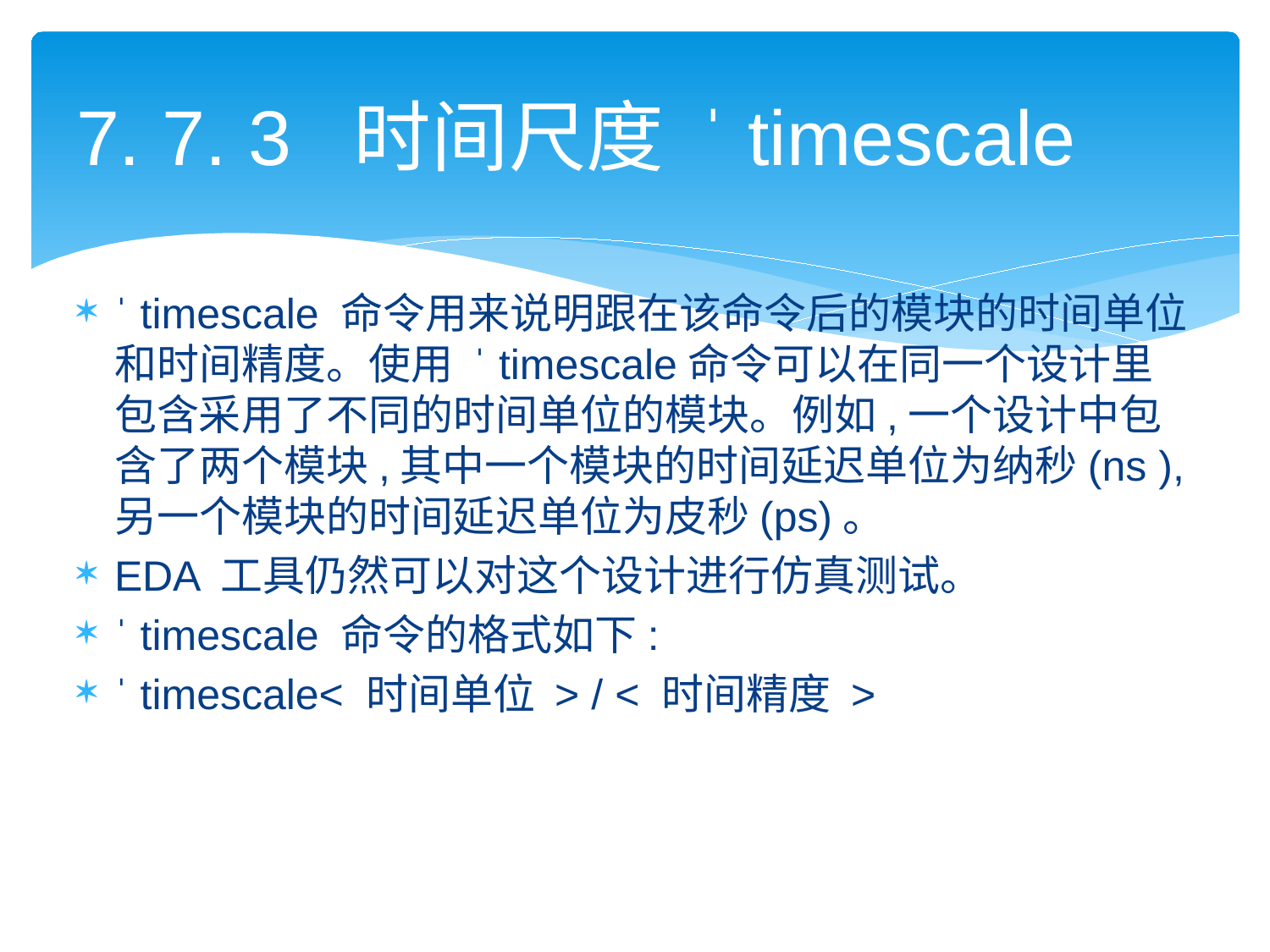

# 7. 7. 3  时间尺度 ˈ timescale
ˈ timescale 命令用来说明跟在该命令后的模块的时间单位和时间精度。使用 ˈ timescale命令可以在同一个设计里包含采用了不同的时间单位的模块。例如,一个设计中包含了两个模块,其中一个模块的时间延迟单位为纳秒(ns ),另一个模块的时间延迟单位为皮秒(ps)。
EDA 工具仍然可以对这个设计进行仿真测试。
ˈ timescale 命令的格式如下:
ˈ timescale< 时间单位 > / < 时间精度 >